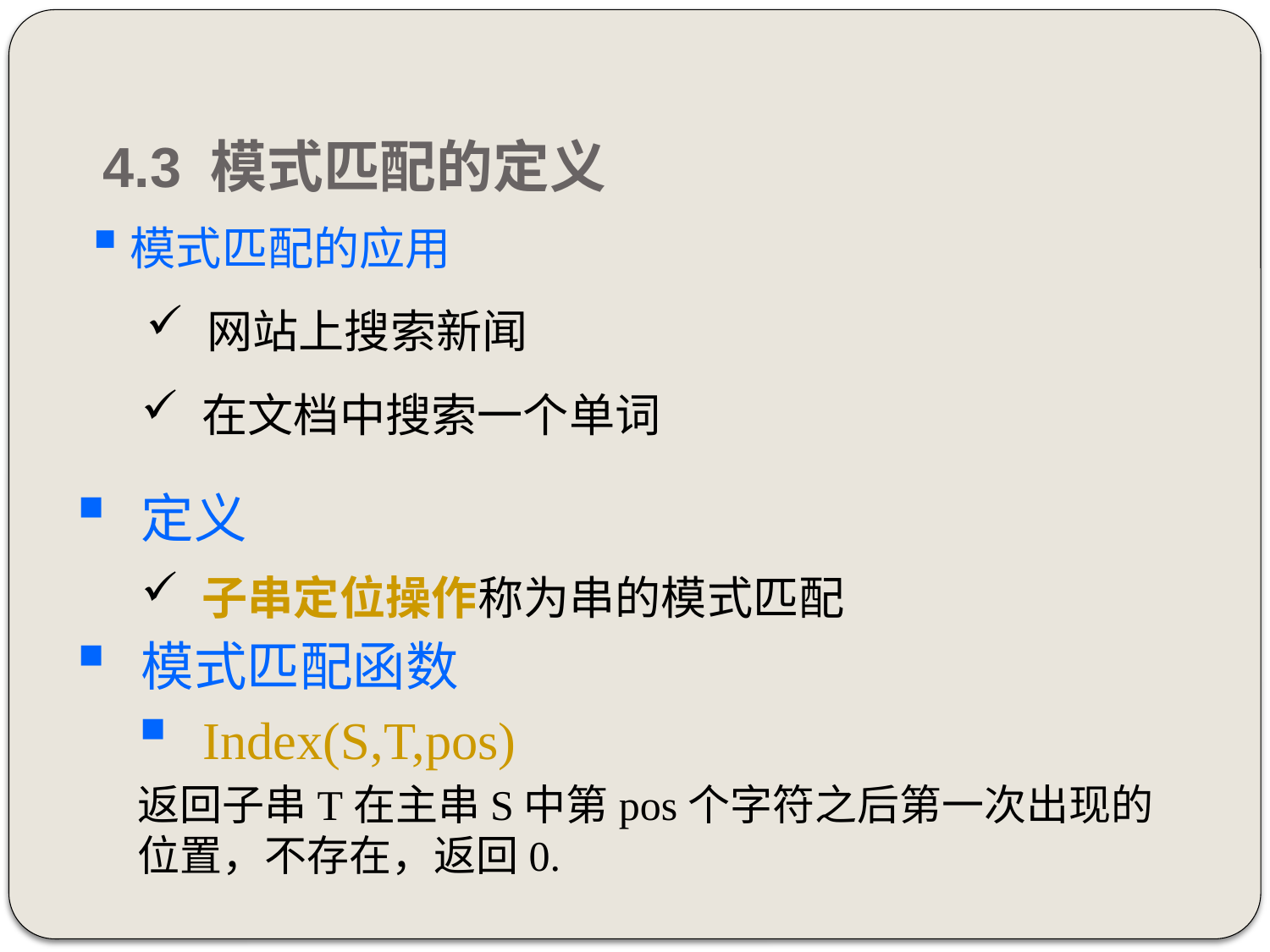

# 4.3 模式匹配的定义
模式匹配的应用
网站上搜索新闻
在文档中搜索一个单词
定义

模式匹配函数
Index(S,T,pos)
返回子串T在主串S中第pos个字符之后第一次出现的位置，不存在，返回0.

子串定位操作称为串的模式匹配